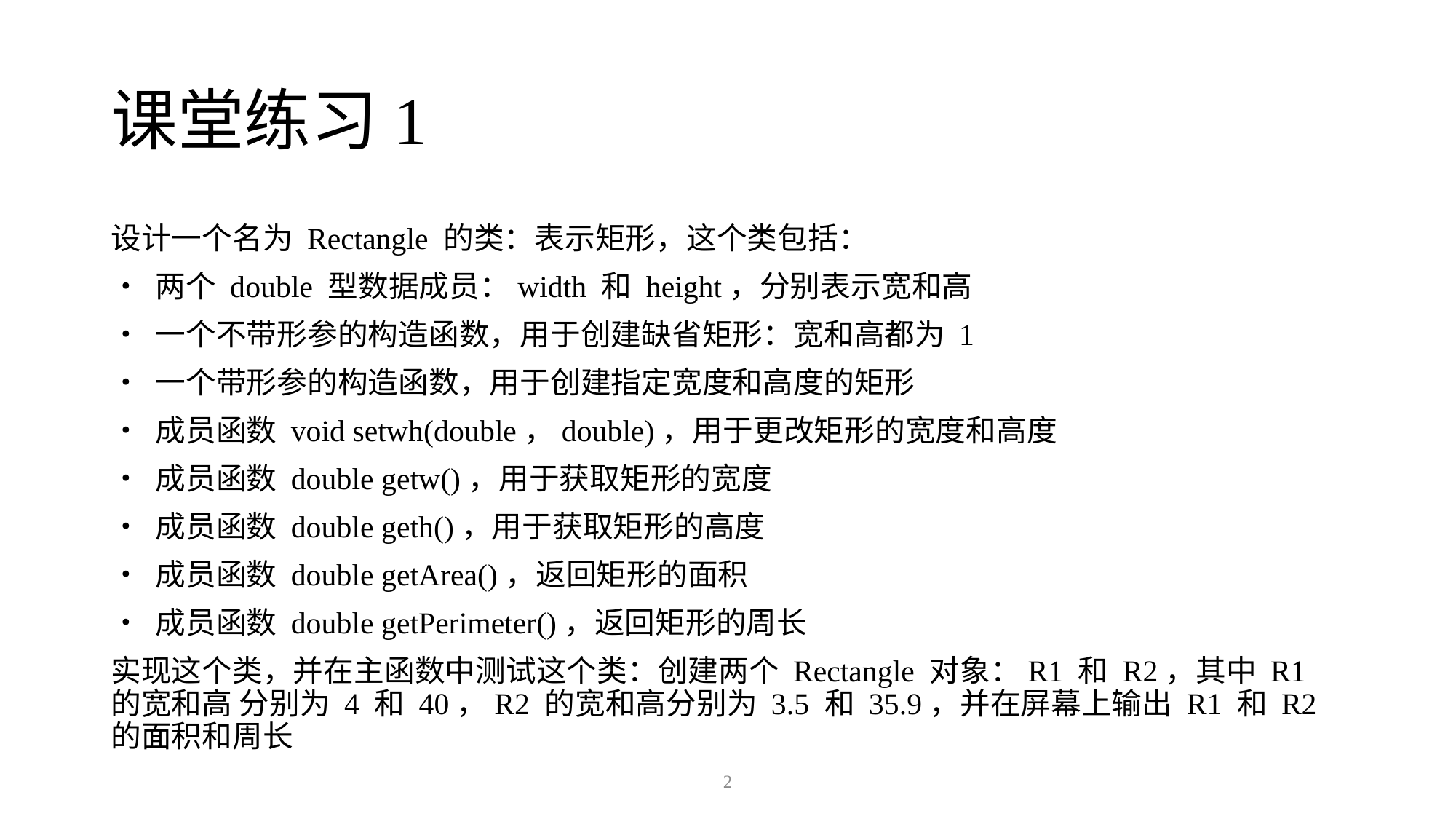

# 课堂练习1
设计一个名为 Rectangle 的类：表示矩形，这个类包括：
• 两个 double 型数据成员：width 和 height，分别表示宽和高
• 一个不带形参的构造函数，用于创建缺省矩形：宽和高都为 1
• 一个带形参的构造函数，用于创建指定宽度和高度的矩形
• 成员函数 void setwh(double，double)，用于更改矩形的宽度和高度
• 成员函数 double getw()，用于获取矩形的宽度
• 成员函数 double geth()，用于获取矩形的高度
• 成员函数 double getArea()，返回矩形的面积
• 成员函数 double getPerimeter()，返回矩形的周长
实现这个类，并在主函数中测试这个类：创建两个 Rectangle 对象：R1 和 R2，其中 R1 的宽和高 分别为 4 和 40，R2 的宽和高分别为 3.5 和 35.9，并在屏幕上输出 R1 和 R2 的面积和周长
2